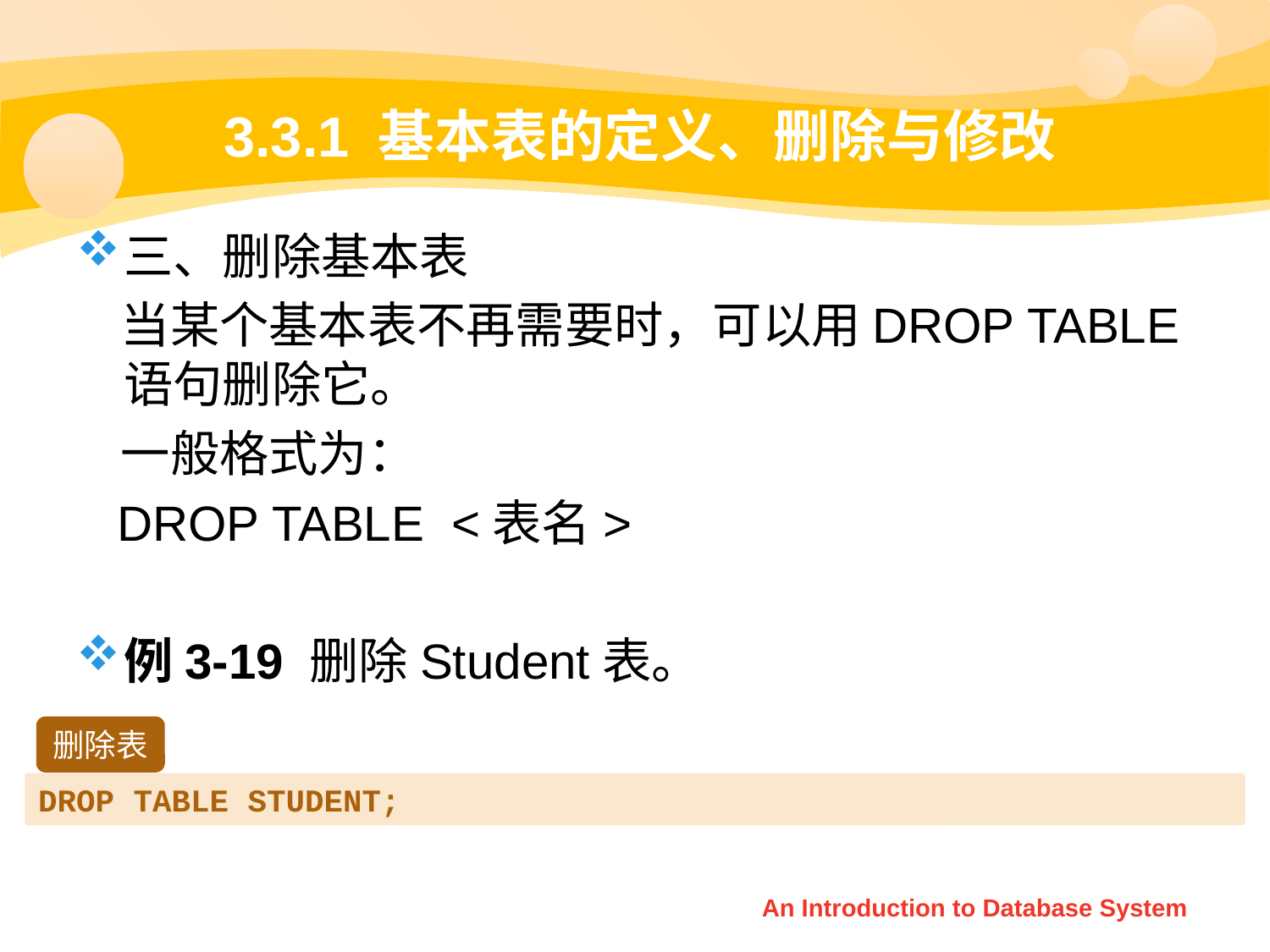

# 3.3.1 基本表的定义、删除与修改
三、删除基本表
   当某个基本表不再需要时，可以用DROP TABLE语句删除它。
   一般格式为：
   DROP TABLE  <表名>

例3-19 删除Student表。

删除表
DROP TABLE STUDENT;
An Introduction to Database System